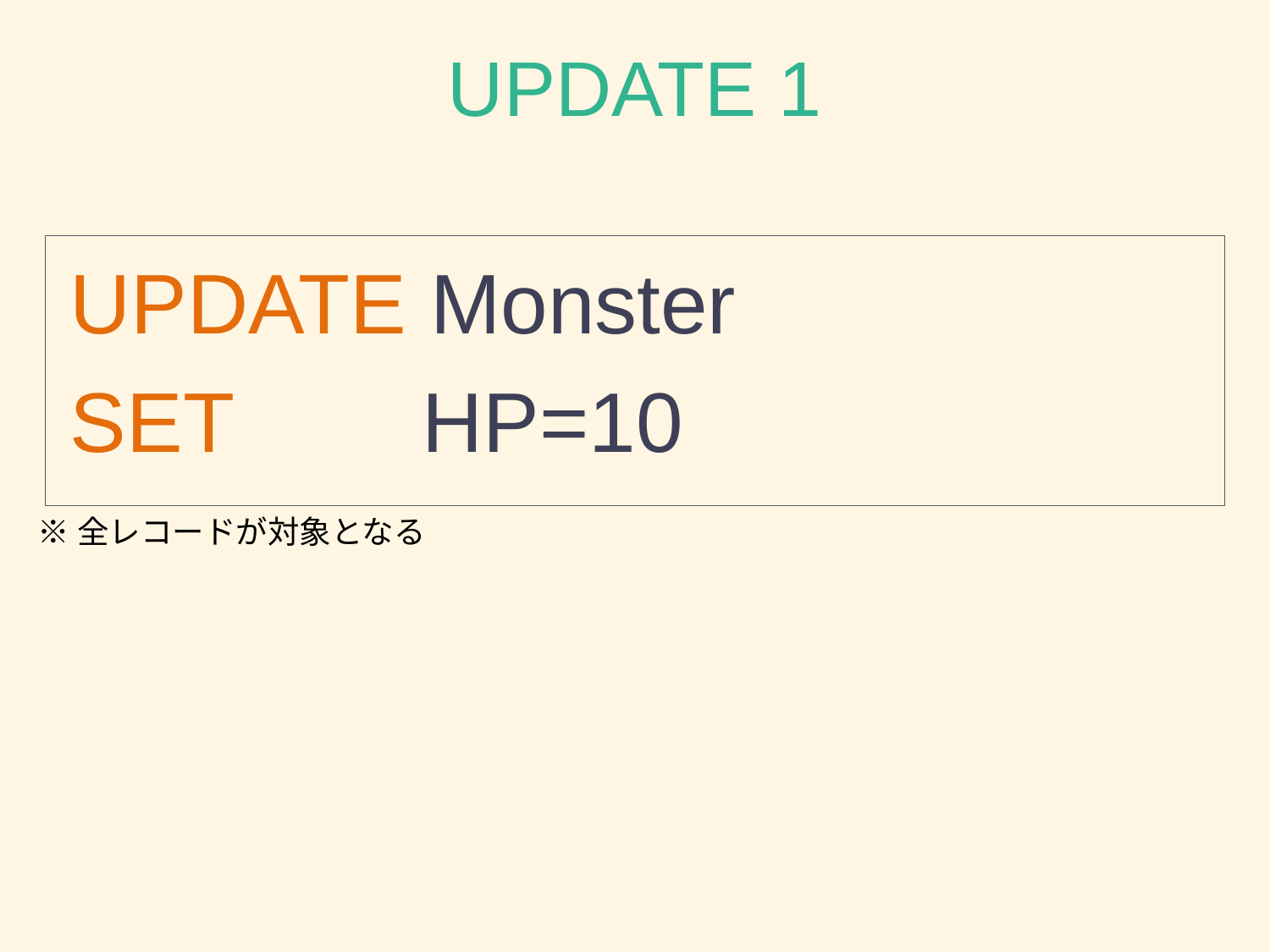

# UPDATE 1
UPDATE Monster
SET        HP=10
※全レコードが対象となる